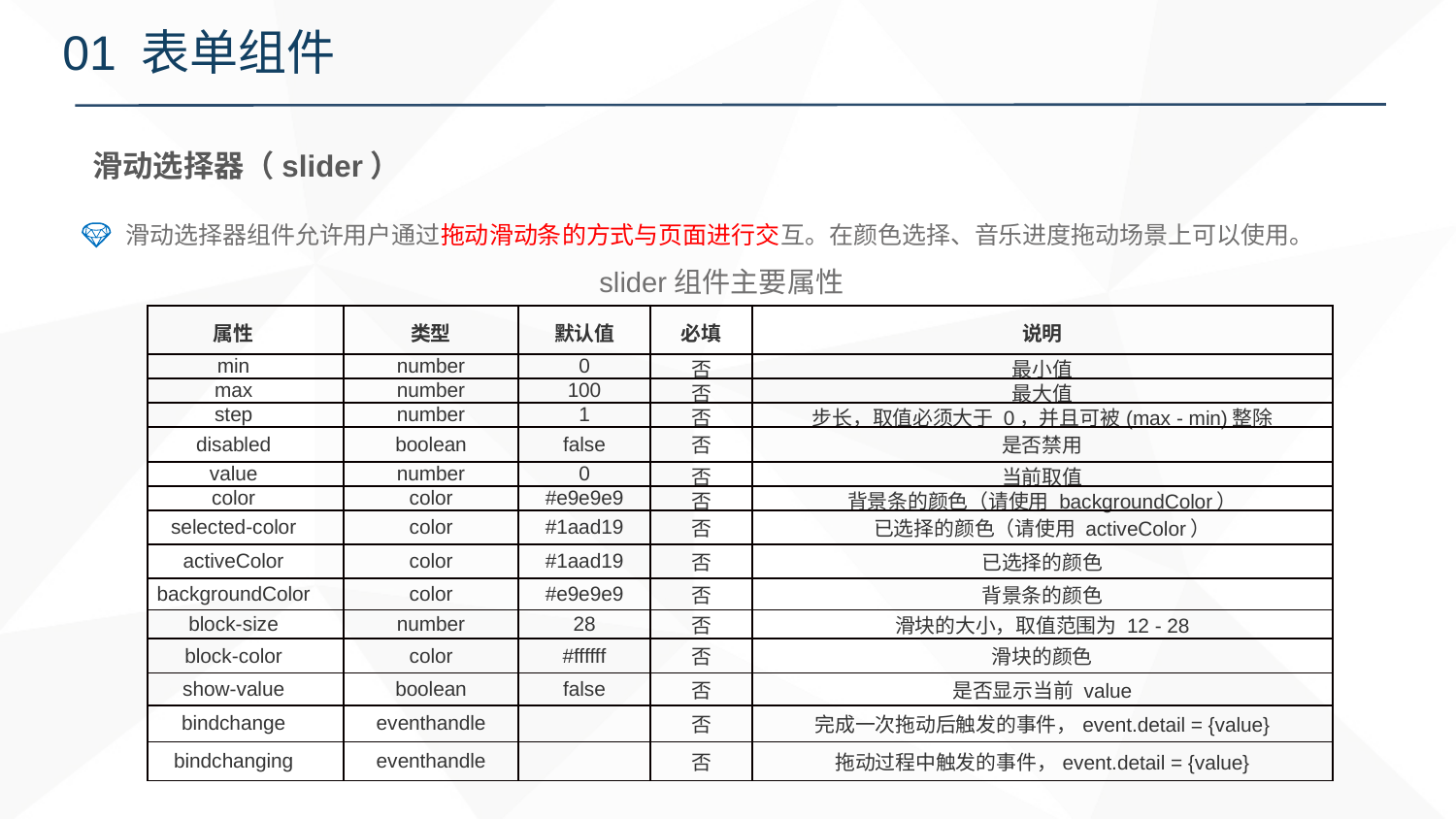

# 01 表单组件
滑动选择器（slider）
滑动选择器组件允许用户通过拖动滑动条的方式与页面进行交互。在颜色选择、音乐进度拖动场景上可以使用。

slider组件主要属性
| 属性 | 类型 | 默认值 | 必填 | 说明 |
| --- | --- | --- | --- | --- |
| min | number | 0 | 否 | 最小值 |
| max | number | 100 | 否 | 最大值 |
| step | number | 1 | 否 | 步长，取值必须大于 0，并且可被(max - min)整除 |
| disabled | boolean | false | 否 | 是否禁用 |
| value | number | 0 | 否 | 当前取值 |
| color | color | #e9e9e9 | 否 | 背景条的颜色（请使用 backgroundColor） |
| selected-color | color | #1aad19 | 否 | 已选择的颜色（请使用 activeColor） |
| activeColor | color | #1aad19 | 否 | 已选择的颜色 |
| backgroundColor | color | #e9e9e9 | 否 | 背景条的颜色 |
| block-size | number | 28 | 否 | 滑块的大小，取值范围为 12 - 28 |
| block-color | color | #ffffff | 否 | 滑块的颜色 |
| show-value | boolean | false | 否 | 是否显示当前 value |
| bindchange | eventhandle |  | 否 | 完成一次拖动后触发的事件，event.detail = {value} |
| bindchanging | eventhandle |  | 否 | 拖动过程中触发的事件，event.detail = {value} |